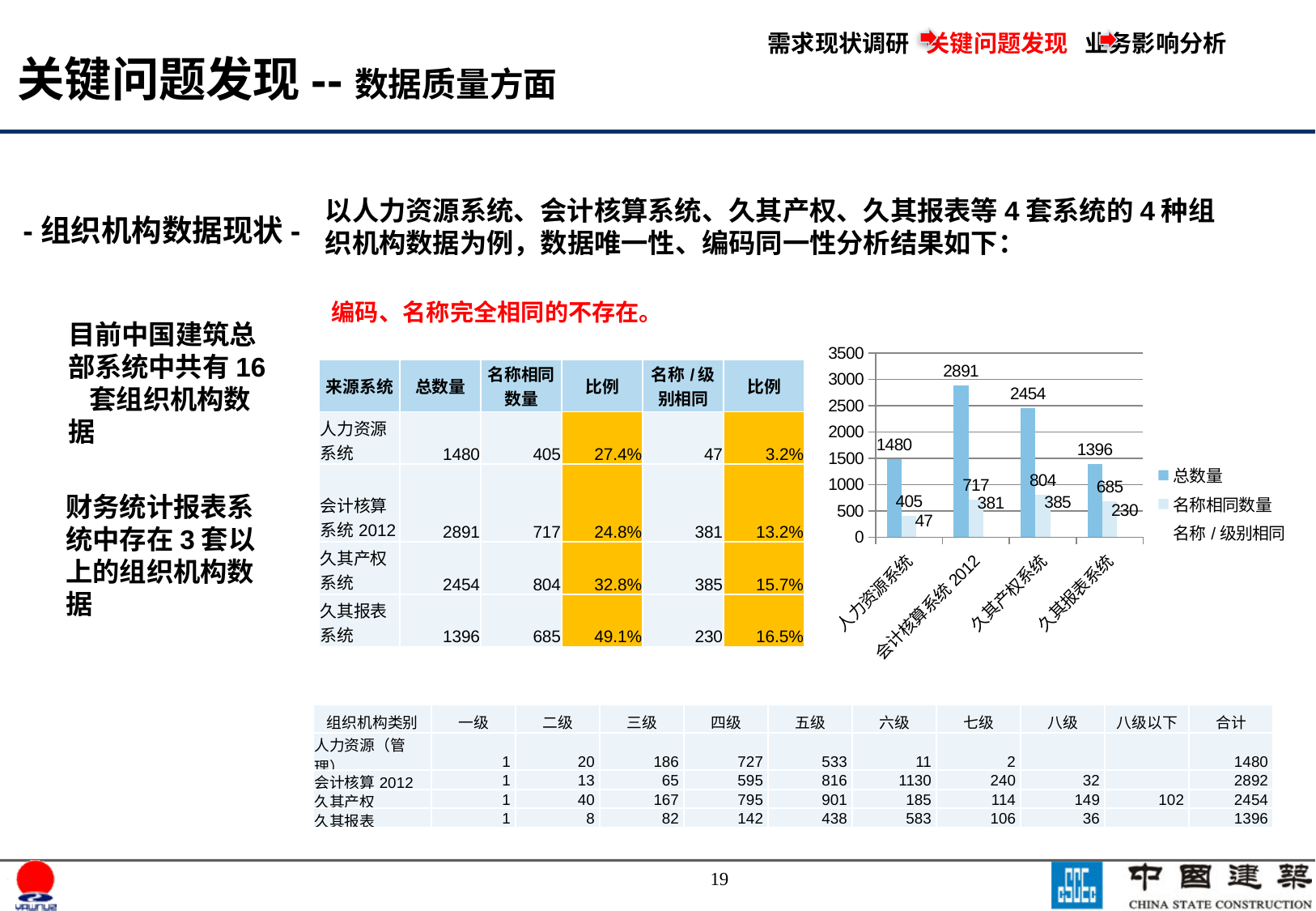

需求现状调研   关键问题发现   业务影响分析
# 关键问题发现--数据质量方面

以人力资源系统、会计核算系统、久其产权、久其报表等4套系统的4种组织机构数据为例，数据唯一性、编码同一性分析结果如下：
-组织机构数据现状-
编码、名称完全相同的不存在。
目前中国建筑总部系统中共有16    套组织机构数据

### Chart

| Category | 总数量 | 名称相同数量 | 名称/级别相同 |
|---|---|---|---|
| 人力资源系统 | 1480.0 | 405.0 | 47.0 |
| 会计核算系统2012 | 2891.0 | 717.0 | 381.0 |
| 久其产权系统 | 2454.0 | 804.0 | 385.0 |
| 久其报表系统 | 1396.0 | 685.0 | 230.0 |
| 来源系统 | 总数量 | 名称相同数量 | 比例 | 名称/级别相同 | 比例 |
| --- | --- | --- | --- | --- | --- |
| 人力资源系统 | 1480 | 405 | 27.4% | 47 | 3.2% |
| 会计核算系统2012 | 2891 | 717 | 24.8% | 381 | 13.2% |
| 久其产权系统 | 2454 | 804 | 32.8% | 385 | 15.7% |
| 久其报表系统 | 1396 | 685 | 49.1% | 230 | 16.5% |
财务统计报表系统中存在3套以上的组织机构数据
| 组织机构类别 | 一级 | 二级 | 三级 | 四级 | 五级 | 六级 | 七级 | 八级 | 八级以下 | 合计 |
| --- | --- | --- | --- | --- | --- | --- | --- | --- | --- | --- |
| 人力资源（管理） | 1 | 20 | 186 | 727 | 533 | 11 | 2 |  |  | 1480 |
| 会计核算2012 | 1 | 13 | 65 | 595 | 816 | 1130 | 240 | 32 |  | 2892 |
| 久其产权 | 1 | 40 | 167 | 795 | 901 | 185 | 114 | 149 | 102 | 2454 |
| 久其报表 | 1 | 8 | 82 | 142 | 438 | 583 | 106 | 36 |  | 1396 |
19